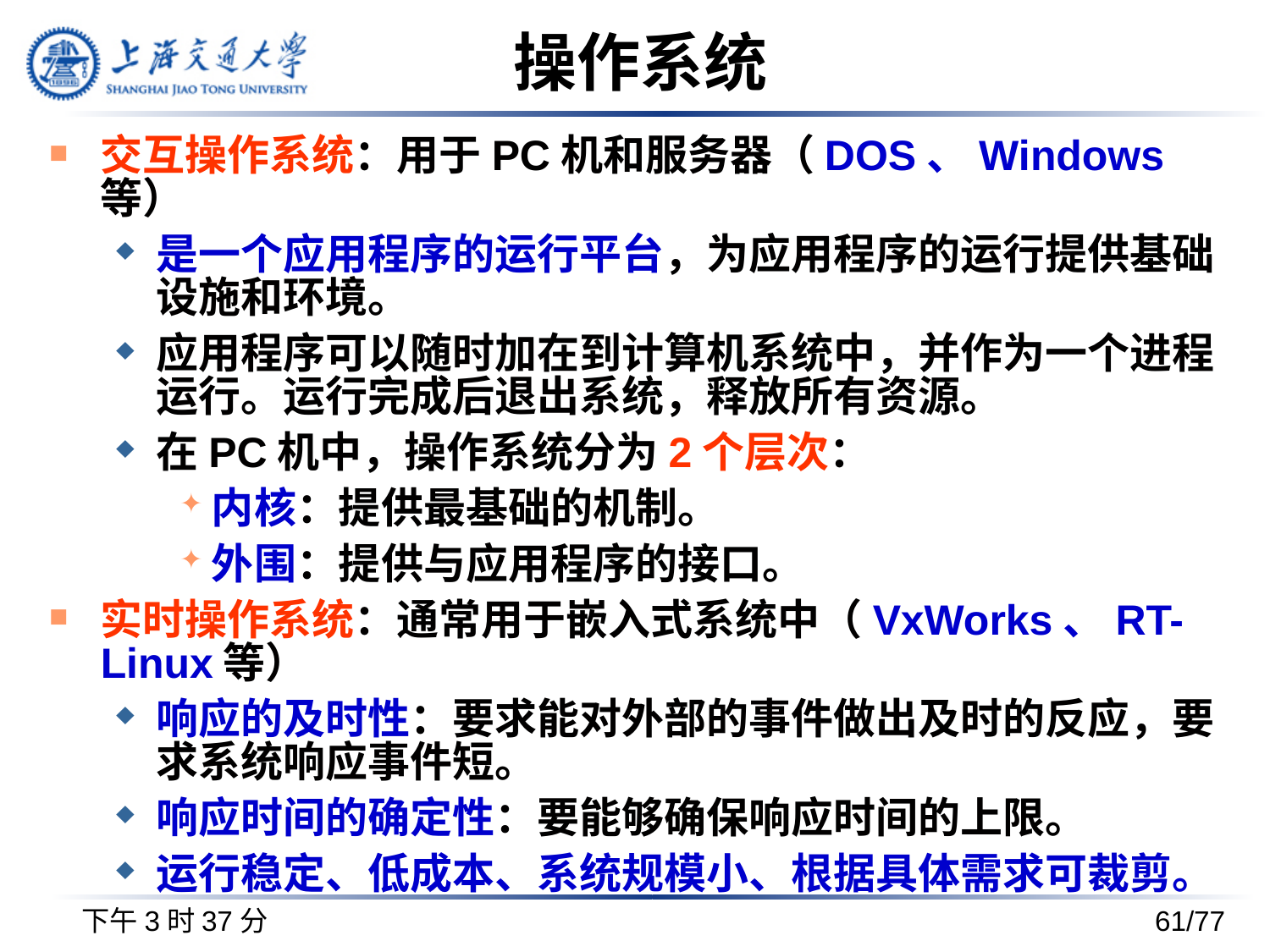

# 操作系统
交互操作系统：用于PC机和服务器（DOS、Windows等）
是一个应用程序的运行平台，为应用程序的运行提供基础设施和环境。
应用程序可以随时加在到计算机系统中，并作为一个进程运行。运行完成后退出系统，释放所有资源。
在PC机中，操作系统分为2个层次：
内核：提供最基础的机制。
外围：提供与应用程序的接口。
实时操作系统：通常用于嵌入式系统中（VxWorks、RT-Linux等）
响应的及时性：要求能对外部的事件做出及时的反应，要求系统响应事件短。
响应时间的确定性：要能够确保响应时间的上限。
运行稳定、低成本、系统规模小、根据具体需求可裁剪。
下午3时37分
61/77